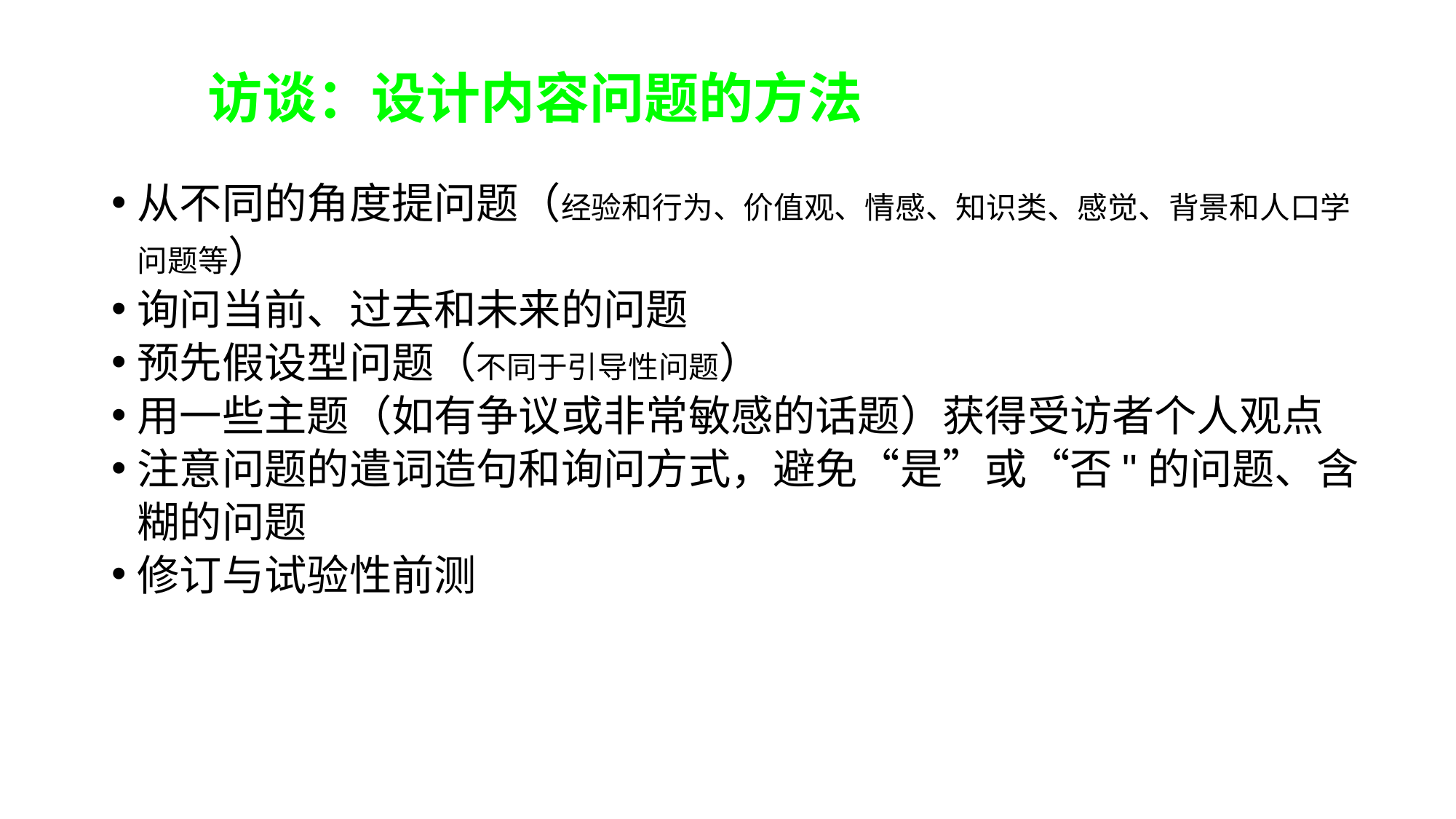

# 访谈：设计内容问题的方法
从不同的角度提问题（经验和行为、价值观、情感、知识类、感觉、背景和人口学问题等）
询问当前、过去和未来的问题
预先假设型问题（不同于引导性问题）
用一些主题（如有争议或非常敏感的话题）获得受访者个人观点
注意问题的遣词造句和询问方式，避免“是”或“否"的问题、含糊的问题
修订与试验性前测